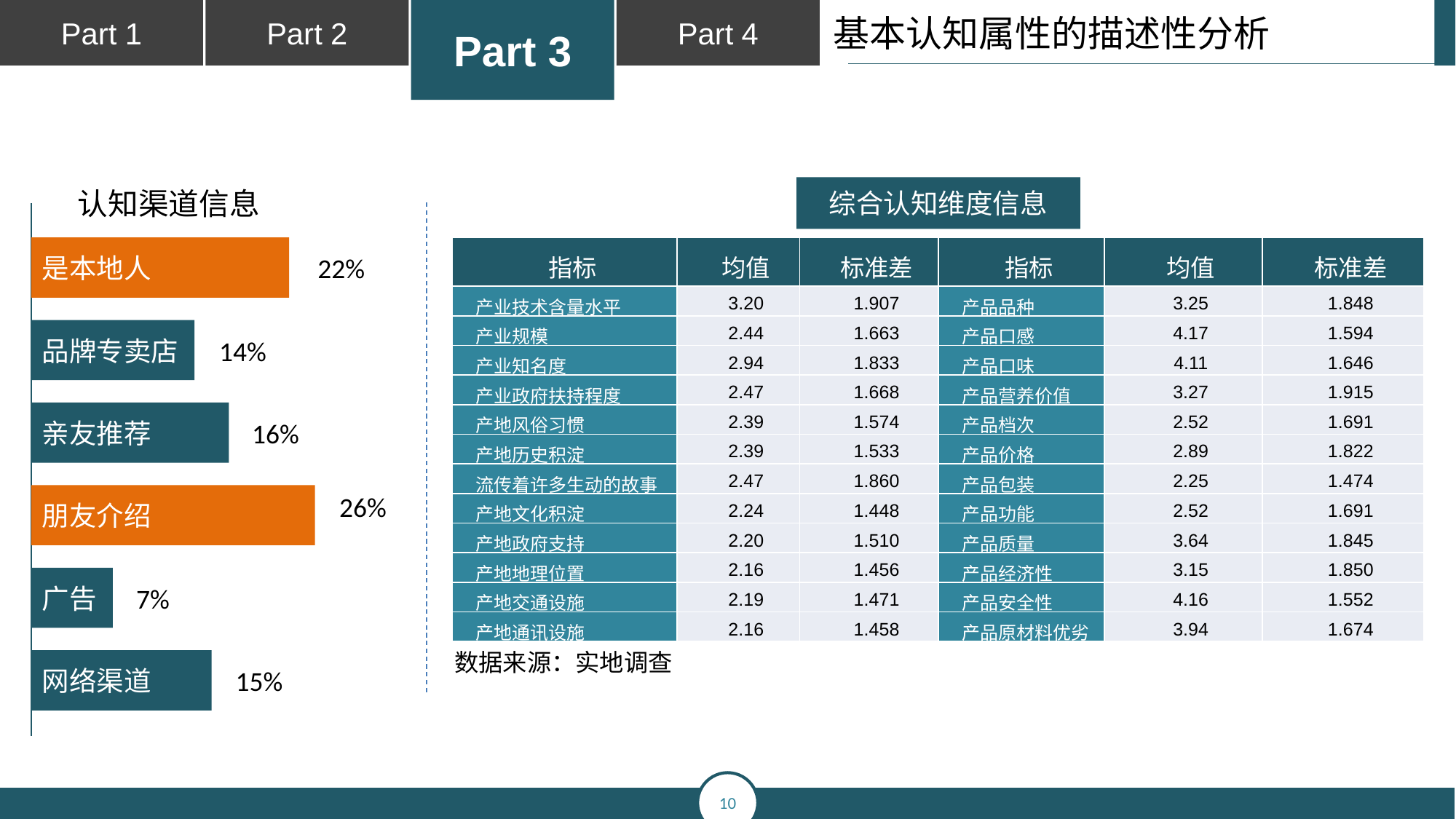

基本认知属性的描述性分析
综合认知维度信息
认知渠道信息
是本地人
22%
14%
品牌专卖店
亲友推荐
16%
26%
朋友介绍
广告
7%
网络渠道
15%
| 指标 | 均值 | 标准差 | 指标 | 均值 | 标准差 |
| --- | --- | --- | --- | --- | --- |
| 产业技术含量水平 | 3.20 | 1.907 | 产品品种 | 3.25 | 1.848 |
| 产业规模 | 2.44 | 1.663 | 产品口感 | 4.17 | 1.594 |
| 产业知名度 | 2.94 | 1.833 | 产品口味 | 4.11 | 1.646 |
| 产业政府扶持程度 | 2.47 | 1.668 | 产品营养价值 | 3.27 | 1.915 |
| 产地风俗习惯 | 2.39 | 1.574 | 产品档次 | 2.52 | 1.691 |
| 产地历史积淀 | 2.39 | 1.533 | 产品价格 | 2.89 | 1.822 |
| 流传着许多生动的故事 | 2.47 | 1.860 | 产品包装 | 2.25 | 1.474 |
| 产地文化积淀 | 2.24 | 1.448 | 产品功能 | 2.52 | 1.691 |
| 产地政府支持 | 2.20 | 1.510 | 产品质量 | 3.64 | 1.845 |
| 产地地理位置 | 2.16 | 1.456 | 产品经济性 | 3.15 | 1.850 |
| 产地交通设施 | 2.19 | 1.471 | 产品安全性 | 4.16 | 1.552 |
| 产地通讯设施 | 2.16 | 1.458 | 产品原材料优劣 | 3.94 | 1.674 |
数据来源：实地调查